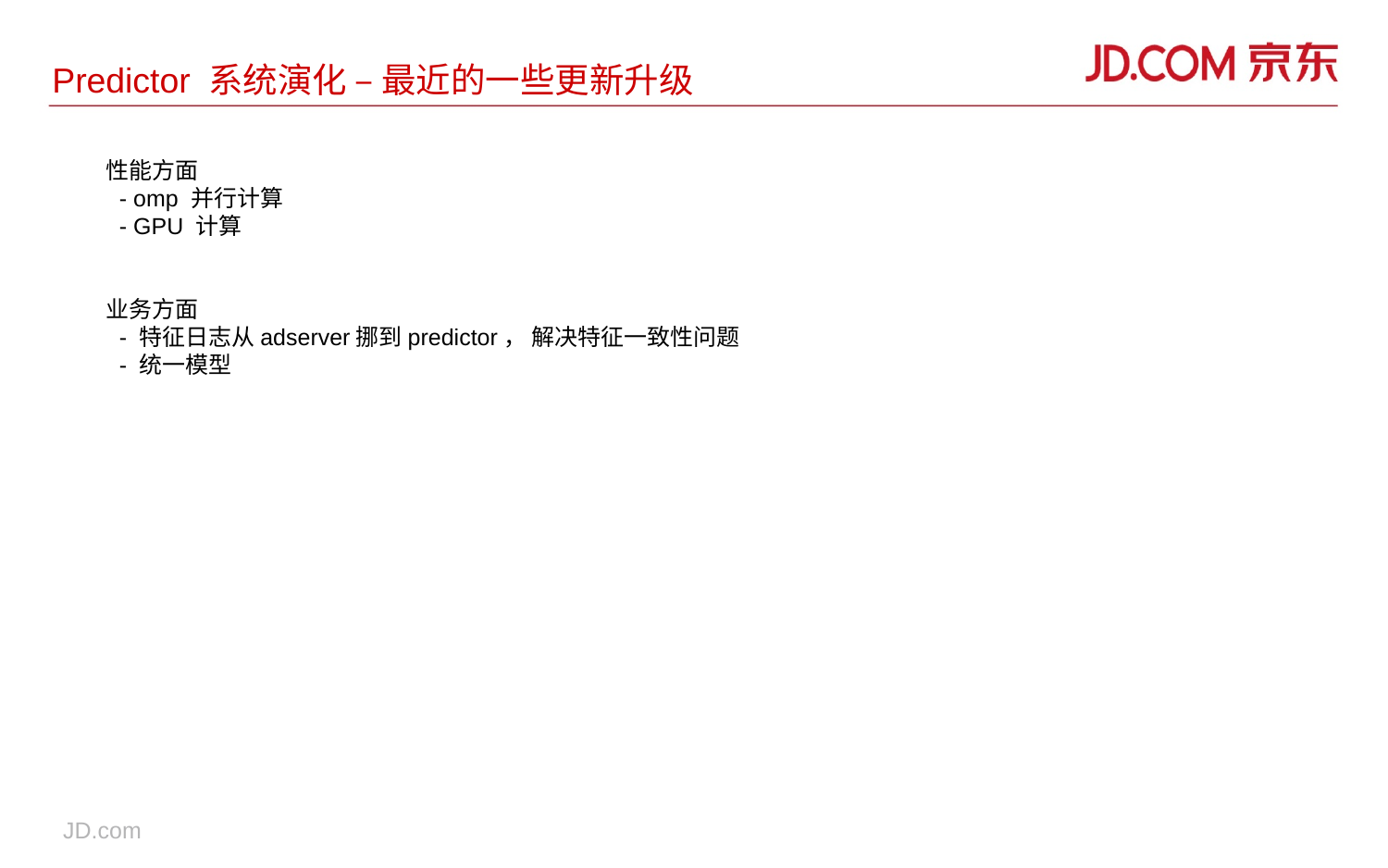

# Predictor 系统演化 – 最近的一些更新升级
性能方面
  - omp 并行计算
  - GPU 计算

业务方面
  - 特征日志从adserver挪到predictor， 解决特征一致性问题
  - 统一模型